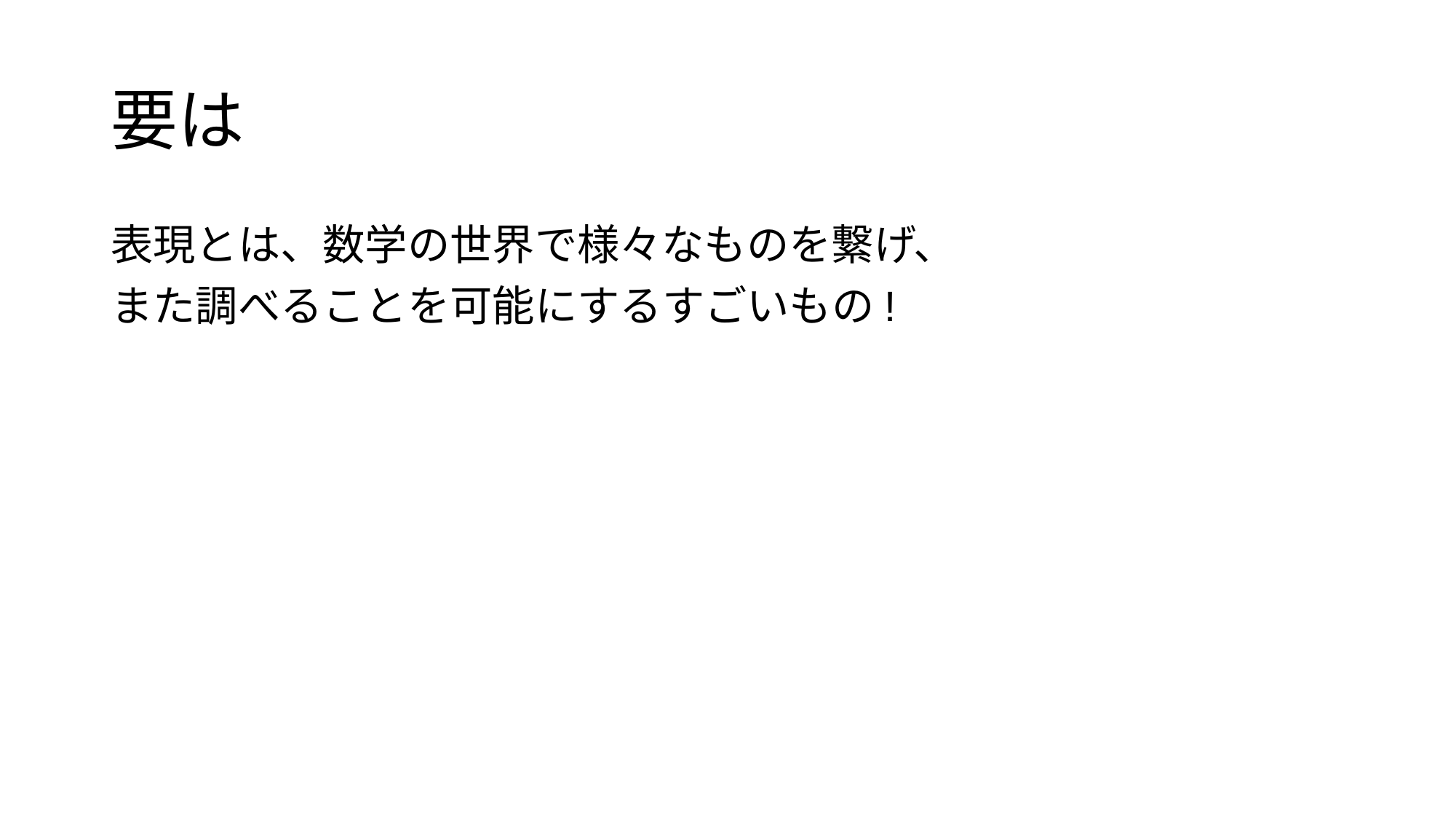

# 要は
表現とは、数学の世界で様々なものを繋げ、
また調べることを可能にするすごいもの!